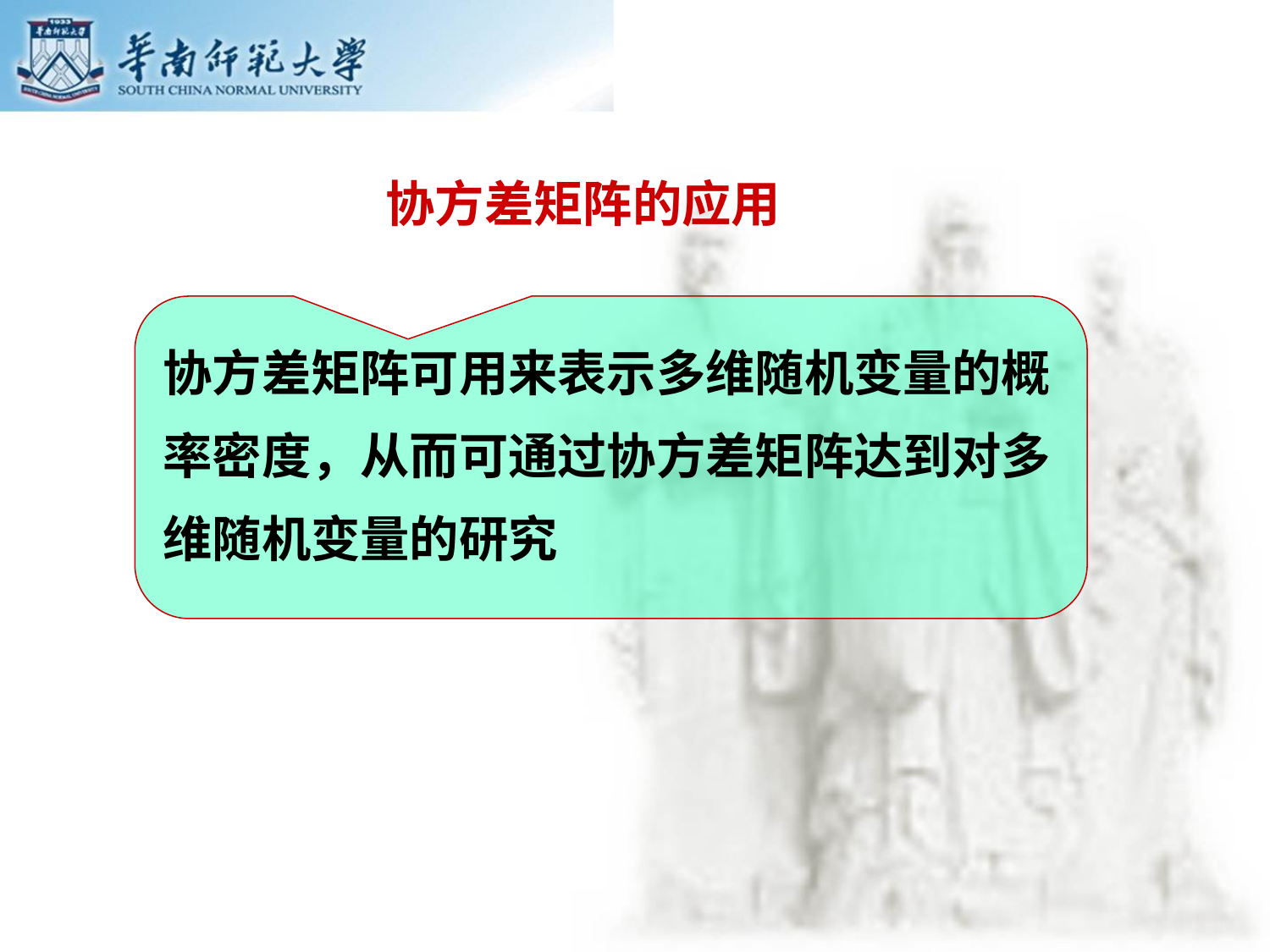

协方差矩阵的应用
协方差矩阵可用来表示多维随机变量的概率密度，从而可通过协方差矩阵达到对多维随机变量的研究